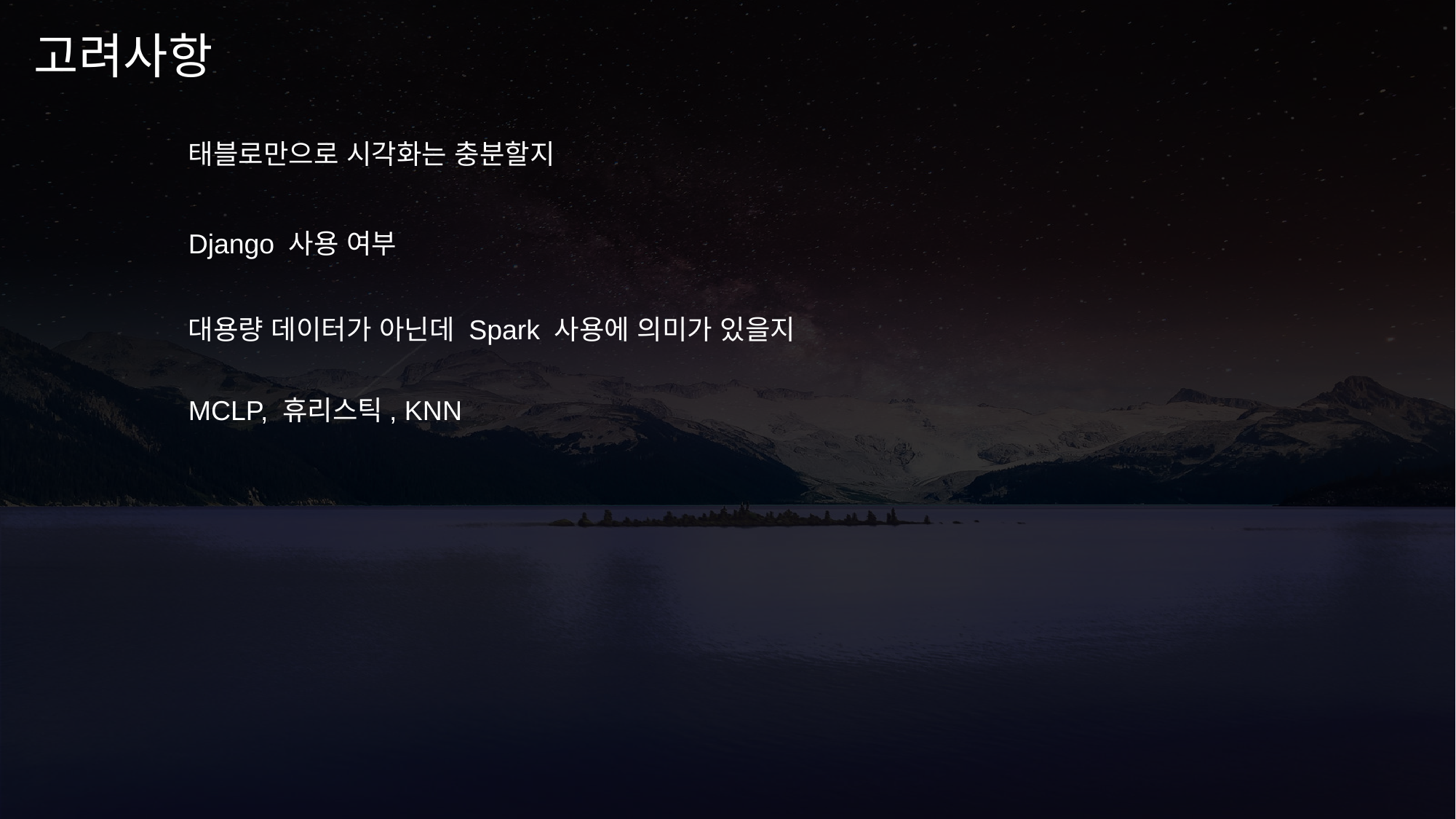

고려사항
태블로만으로 시각화는 충분할지
Django 사용 여부
대용량 데이터가 아닌데 Spark 사용에 의미가 있을지
MCLP, 휴리스틱, KNN